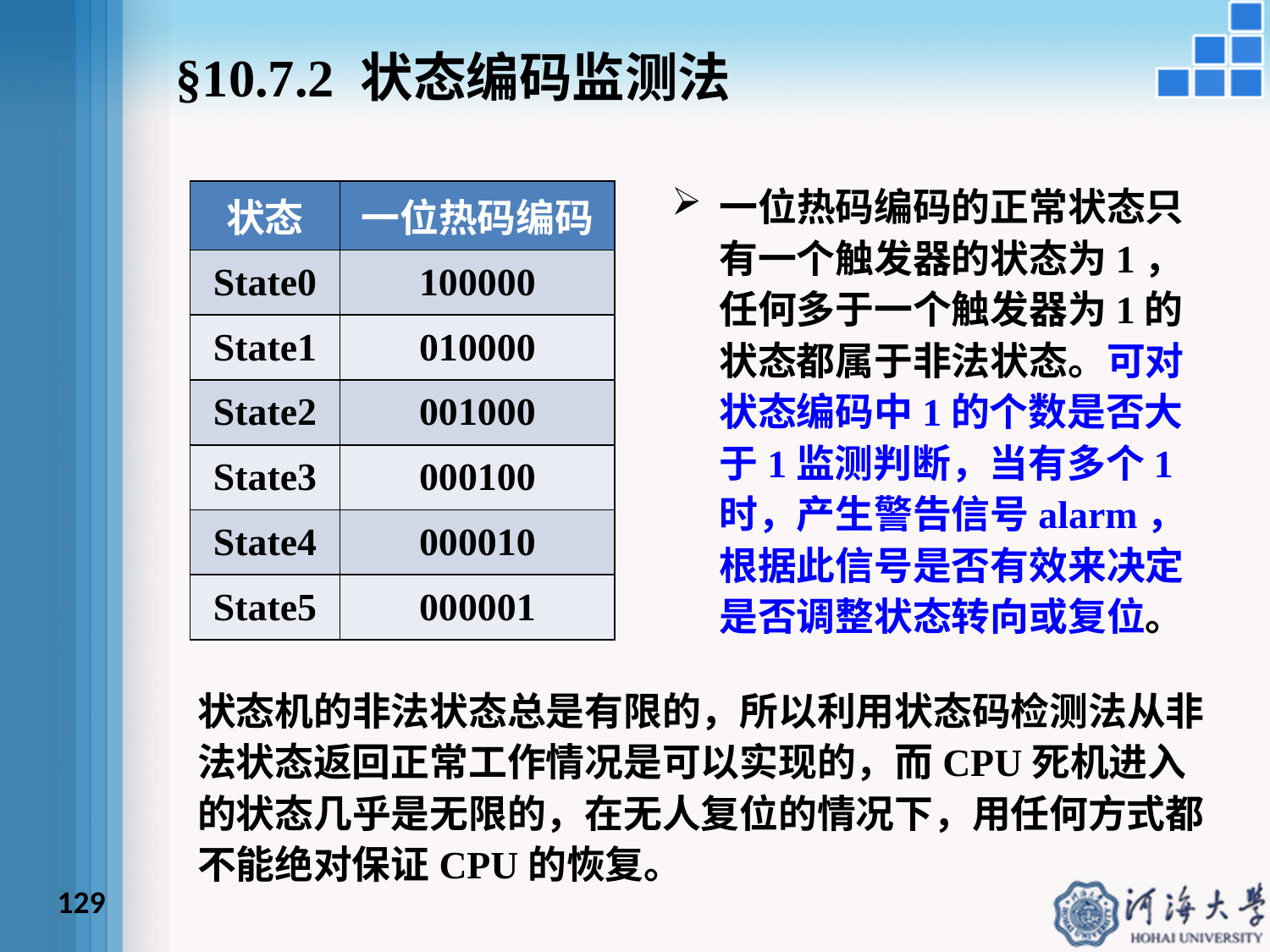

§10.7.2 状态编码监测法
一位热码编码的正常状态只有一个触发器的状态为1，任何多于一个触发器为1的状态都属于非法状态。可对状态编码中1的个数是否大于1监测判断，当有多个1时，产生警告信号alarm，根据此信号是否有效来决定是否调整状态转向或复位。
| 状态 | 一位热码编码 |
| --- | --- |
| State0 | 100000 |
| State1 | 010000 |
| State2 | 001000 |
| State3 | 000100 |
| State4 | 000010 |
| State5 | 000001 |
状态机的非法状态总是有限的，所以利用状态码检测法从非法状态返回正常工作情况是可以实现的，而CPU死机进入的状态几乎是无限的，在无人复位的情况下，用任何方式都不能绝对保证CPU的恢复。
129